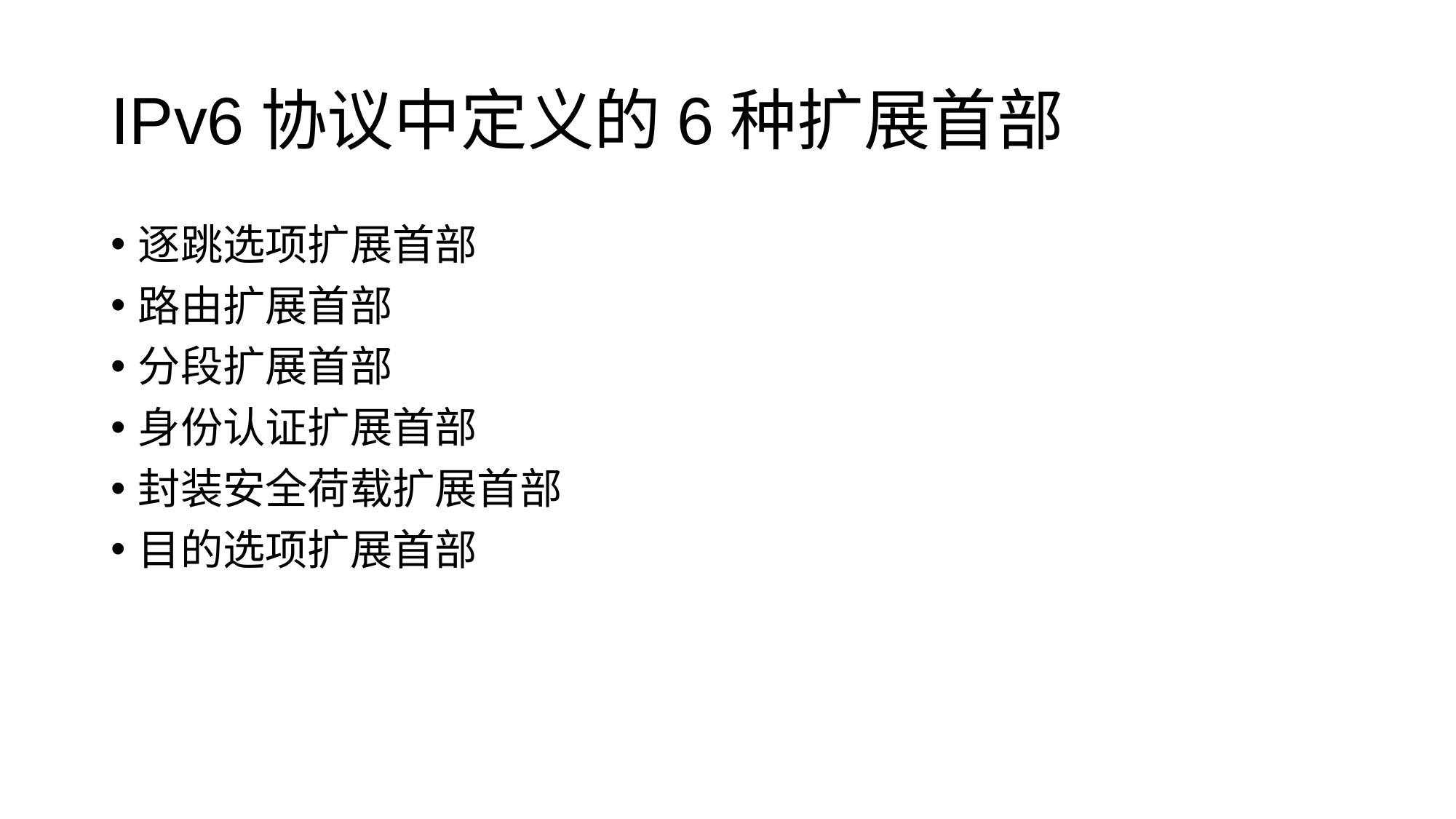

# IPv6协议中定义的6种扩展首部
逐跳选项扩展首部
路由扩展首部
分段扩展首部
身份认证扩展首部
封装安全荷载扩展首部
目的选项扩展首部